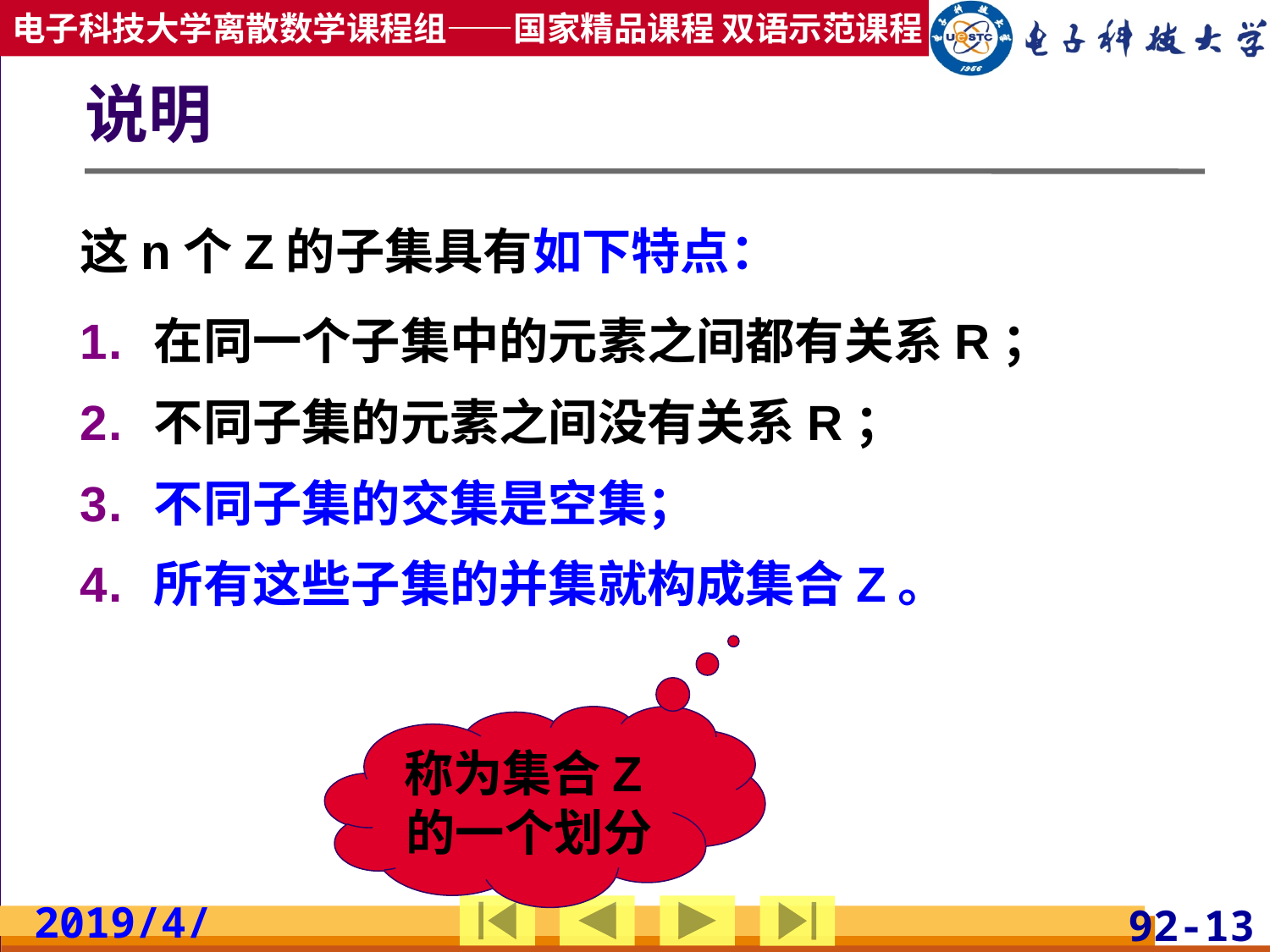

# 说明
这n个Z的子集具有如下特点：
在同一个子集中的元素之间都有关系R；
不同子集的元素之间没有关系R；
不同子集的交集是空集；
所有这些子集的并集就构成集合Z。
称为集合Z的一个划分
2019/4/17